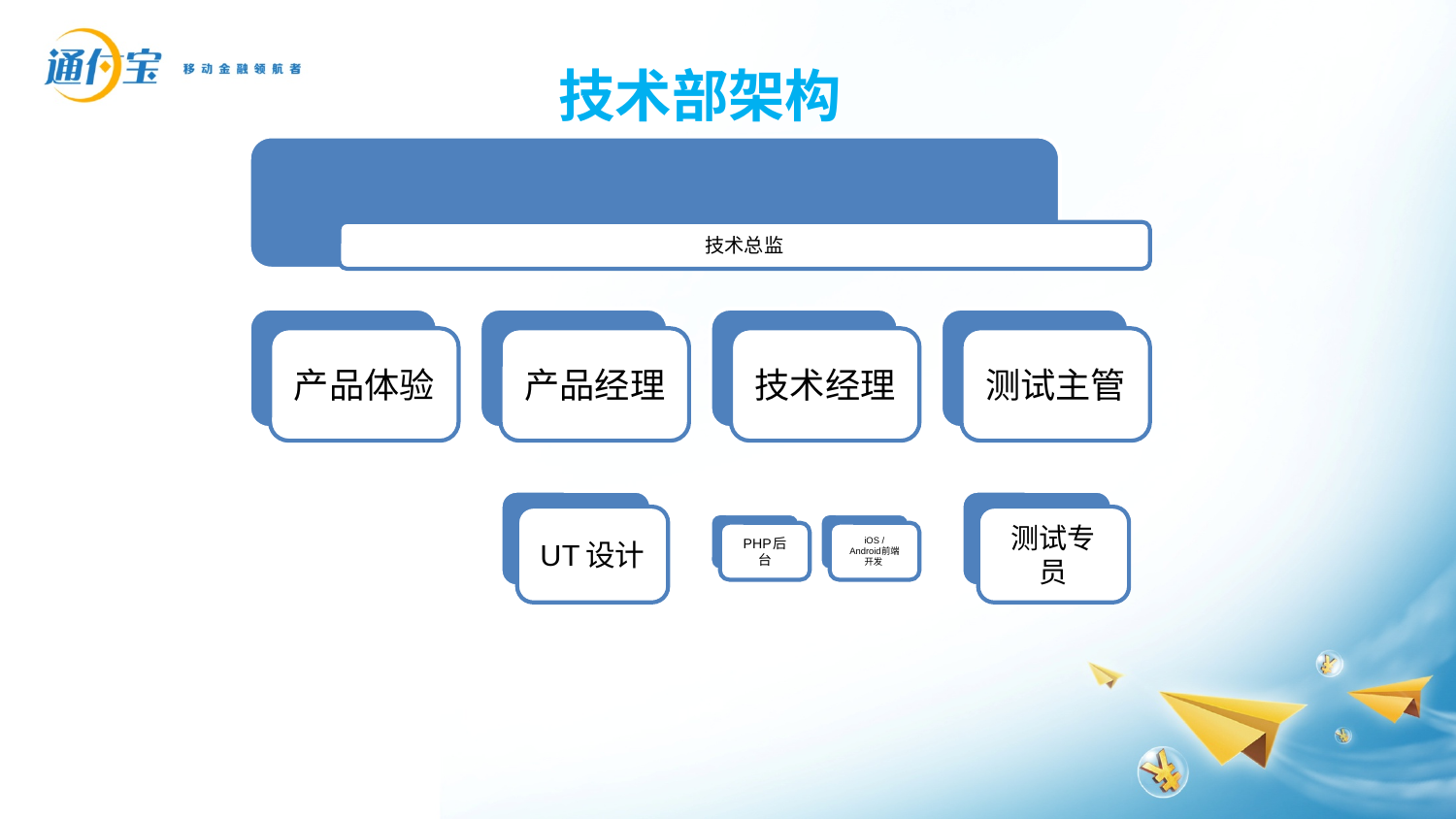

技术部架构
技术总监
产品经理
技术经理
测试主管
UT设计
PHP后台
iOS / Android前端开发
测试专员
产品体验